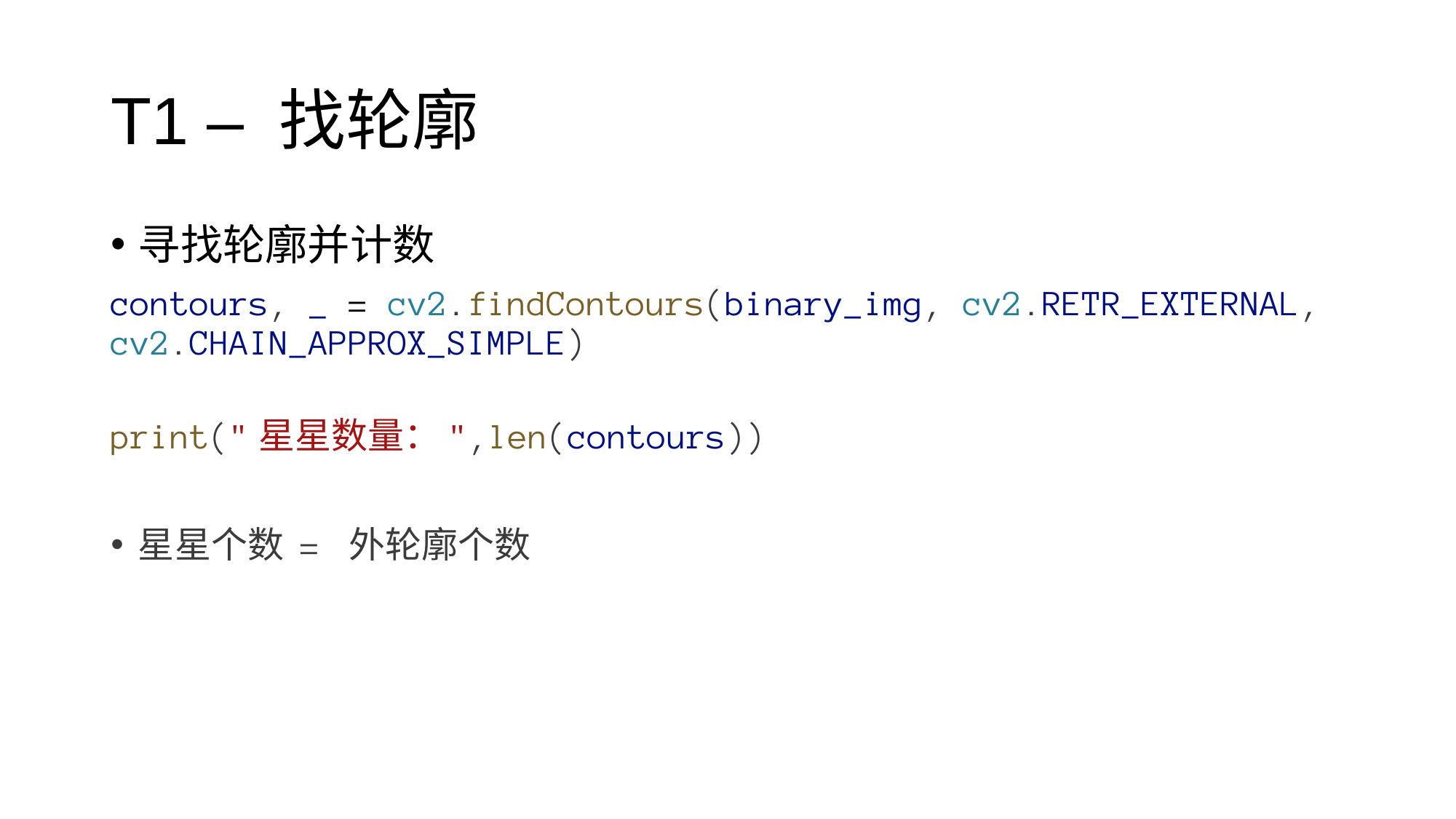

# T1 – 找轮廓
寻找轮廓并计数
contours, _ = cv2.findContours(binary_img, cv2.RETR_EXTERNAL, cv2.CHAIN_APPROX_SIMPLE)
print("星星数量：",len(contours))

星星个数 = 外轮廓个数